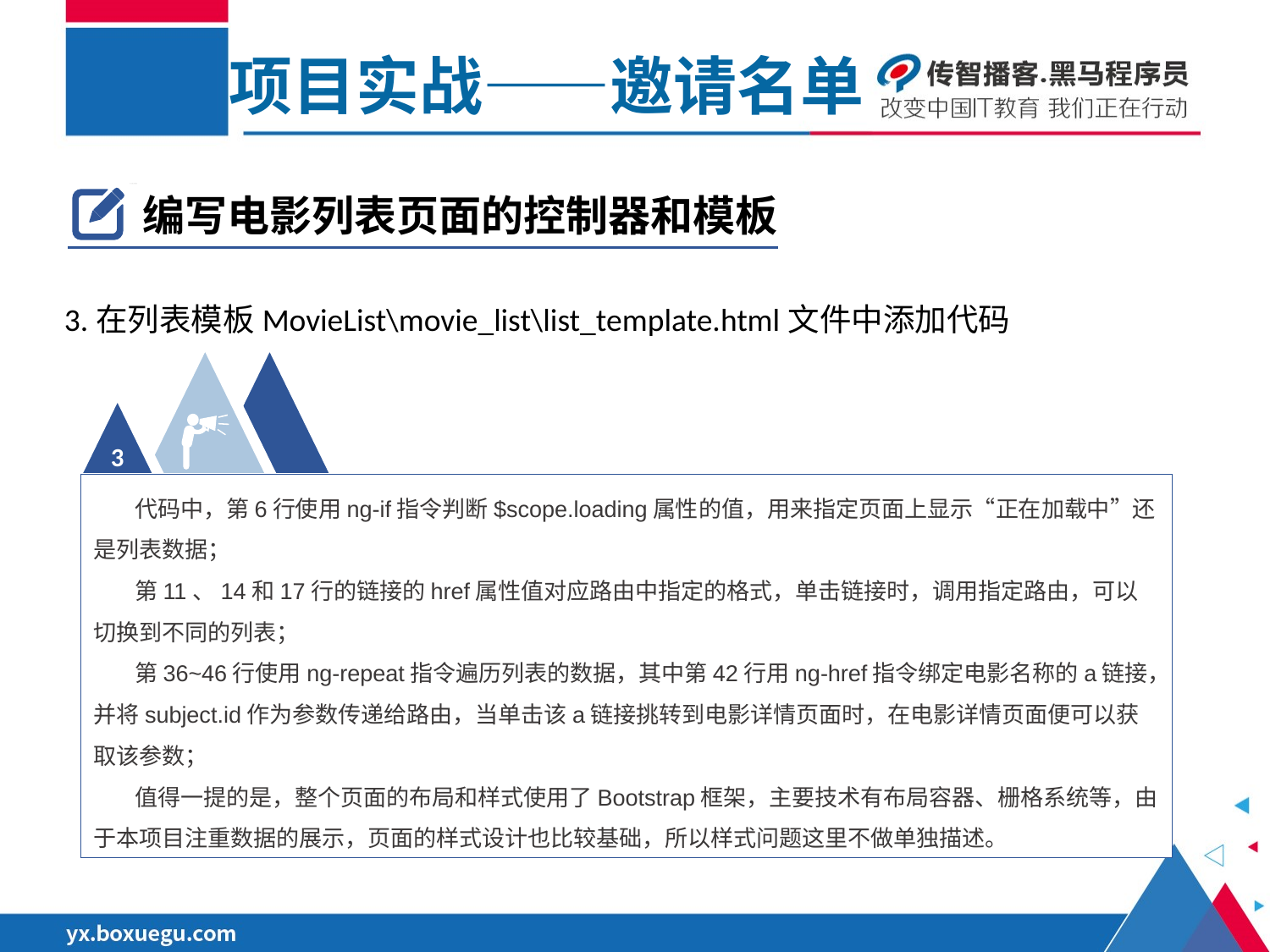

项目实战——邀请名单
编写电影列表页面的控制器和模板

3.在列表模板MovieList\movie_list\list_template.html文件中添加代码

3

       代码中，第6行使用ng-if指令判断$scope.loading属性的值，用来指定页面上显示“正在加载中”还是列表数据；
       第11、14和17行的链接的href属性值对应路由中指定的格式，单击链接时，调用指定路由，可以切换到不同的列表；
       第36~46行使用ng-repeat指令遍历列表的数据，其中第42行用ng-href指令绑定电影名称的a链接，并将subject.id作为参数传递给路由，当单击该a链接挑转到电影详情页面时，在电影详情页面便可以获取该参数；
       值得一提的是，整个页面的布局和样式使用了Bootstrap框架，主要技术有布局容器、栅格系统等，由于本项目注重数据的展示，页面的样式设计也比较基础，所以样式问题这里不做单独描述。